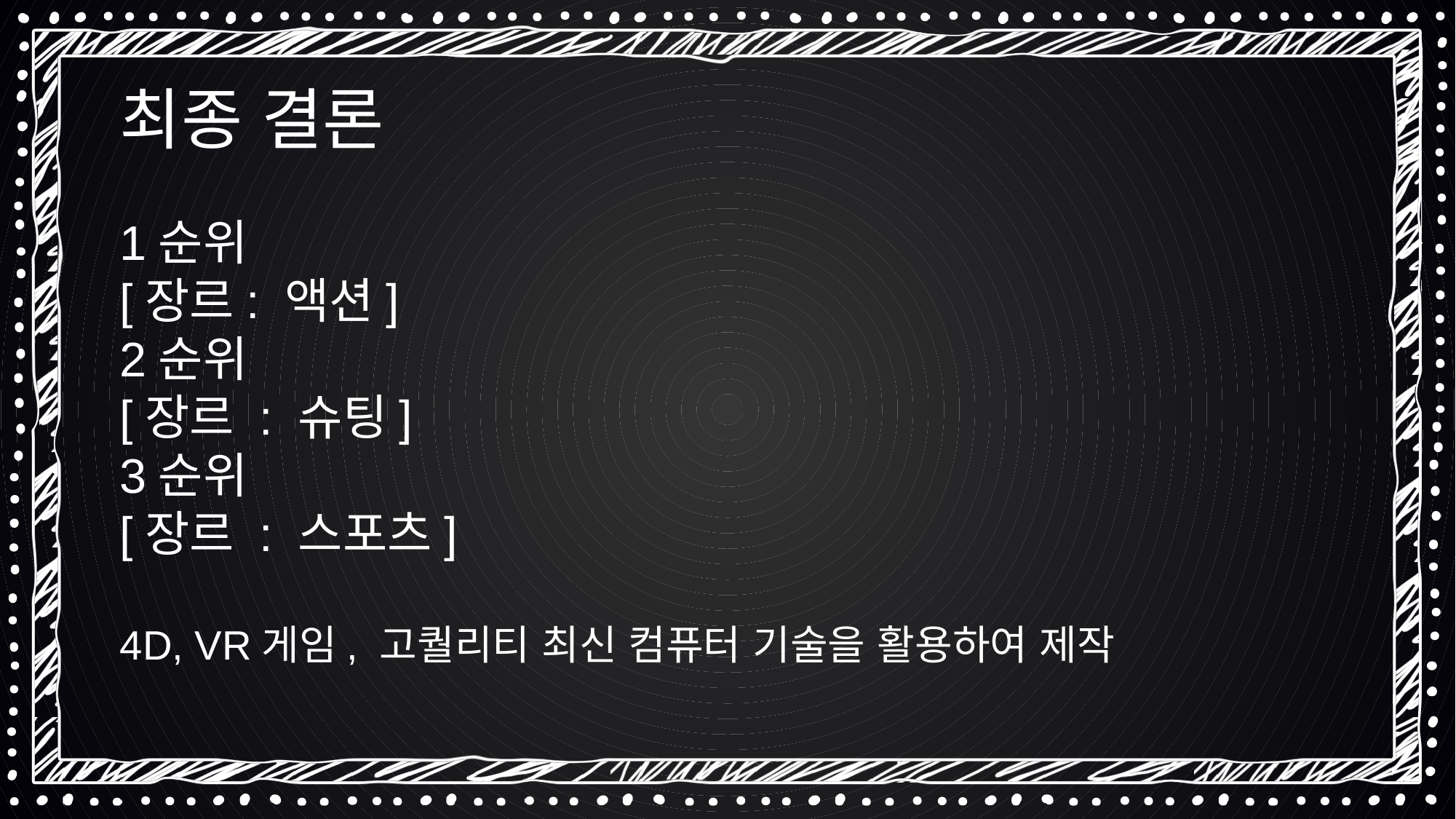

# 최종 결론
1순위
[장르: 액션]
2순위
[장르 : 슈팅]
3순위
[장르 : 스포츠]

4D, VR게임, 고퀄리티 최신 컴퓨터 기술을 활용하여 제작